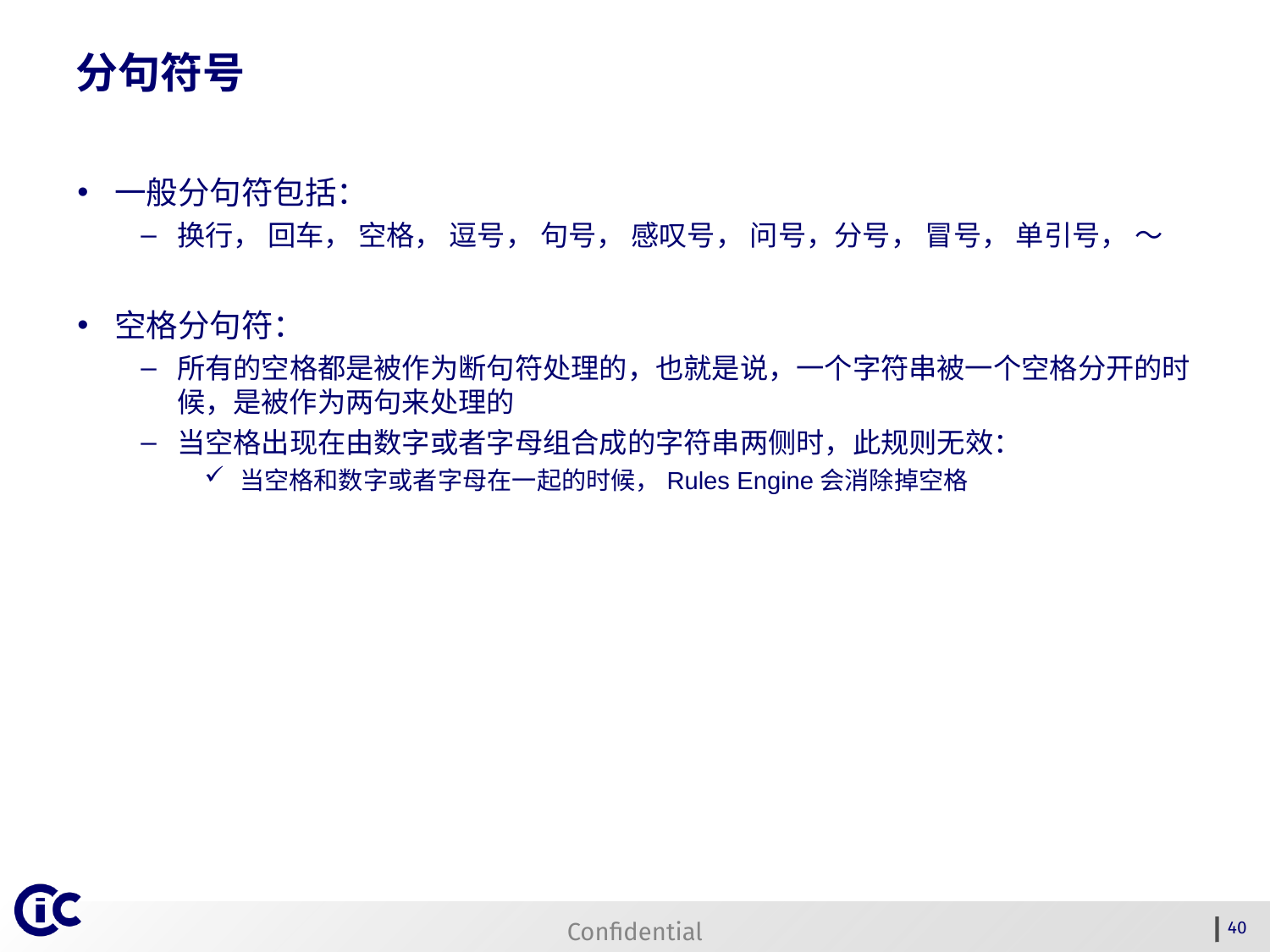

分句符号
一般分句符包括：
换行， 回车， 空格， 逗号， 句号， 感叹号， 问号，分号， 冒号， 单引号， ～

空格分句符：
所有的空格都是被作为断句符处理的，也就是说，一个字符串被一个空格分开的时候，是被作为两句来处理的
当空格出现在由数字或者字母组合成的字符串两侧时，此规则无效：
当空格和数字或者字母在一起的时候，Rules Engine会消除掉空格